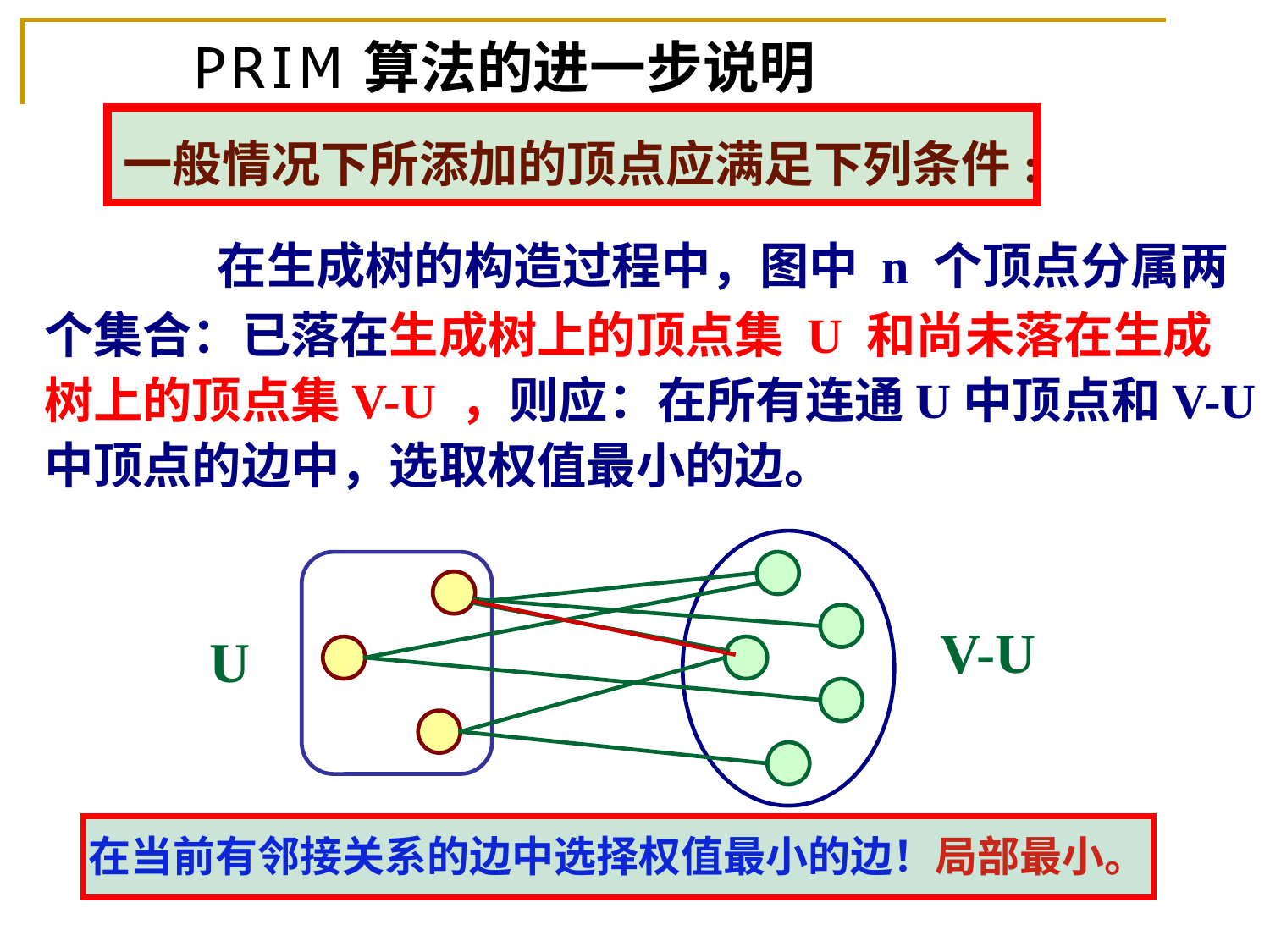

PRIM算法的进一步说明
    一般情况下所添加的顶点应满足下列条件:

          在生成树的构造过程中，图中 n 个顶点分属两个集合：已落在生成树上的顶点集 U 和尚未落在生成树上的顶点集V-U ，则应：在所有连通U中顶点和V-U中顶点的边中，选取权值最小的边。

V-U
U

在当前有邻接关系的边中选择权值最小的边！局部最小。